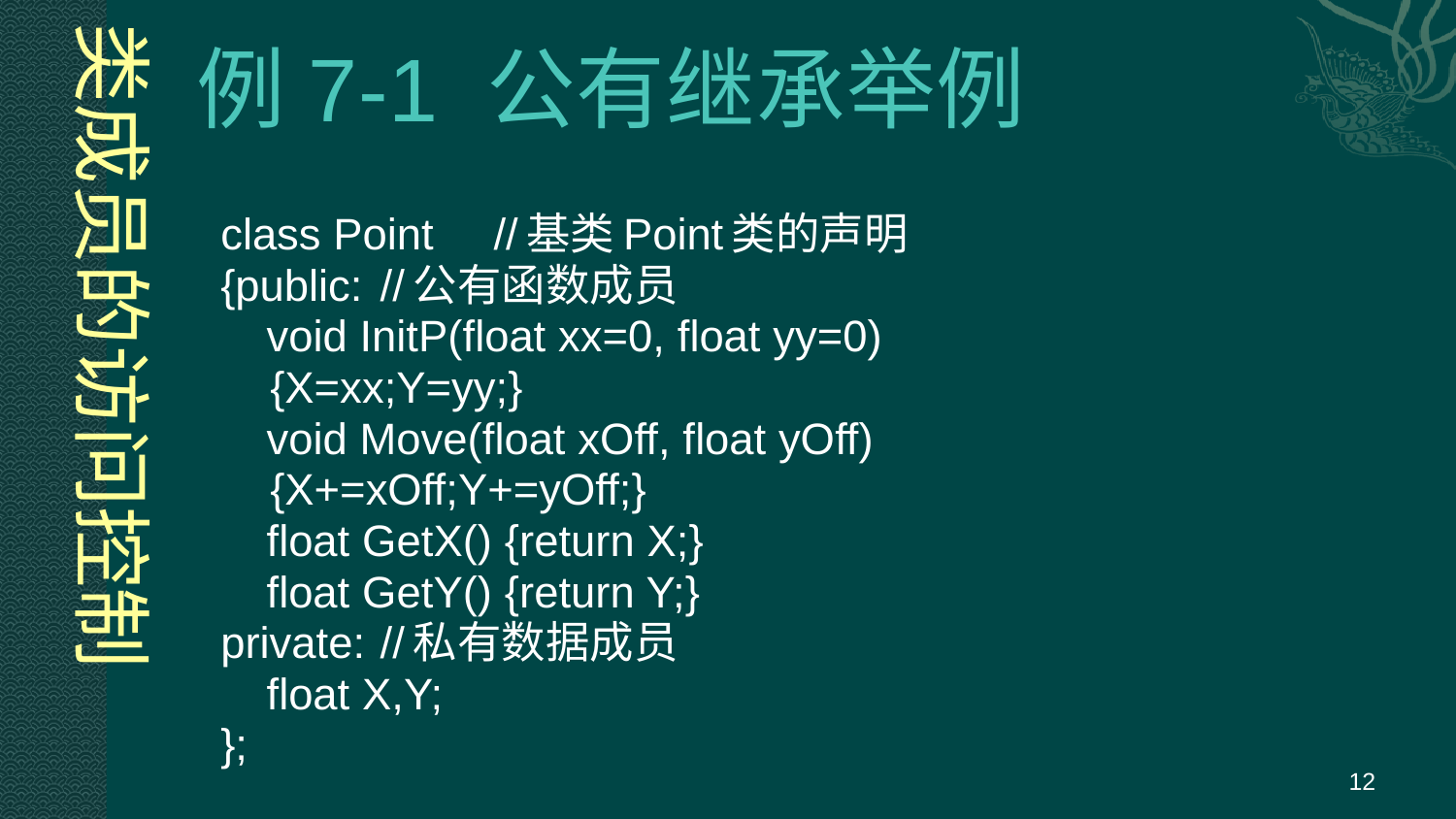

类成员的访问控制
# 例7-1 公有继承举例
class Point	//基类Point类的声明
{public:	//公有函数成员
	void InitP(float xx=0, float yy=0)
    {X=xx;Y=yy;}
	void Move(float xOff, float yOff)
    {X+=xOff;Y+=yOff;}
	float GetX() {return X;}
	float GetY() {return Y;}
private:	//私有数据成员
	float X,Y;
};
12